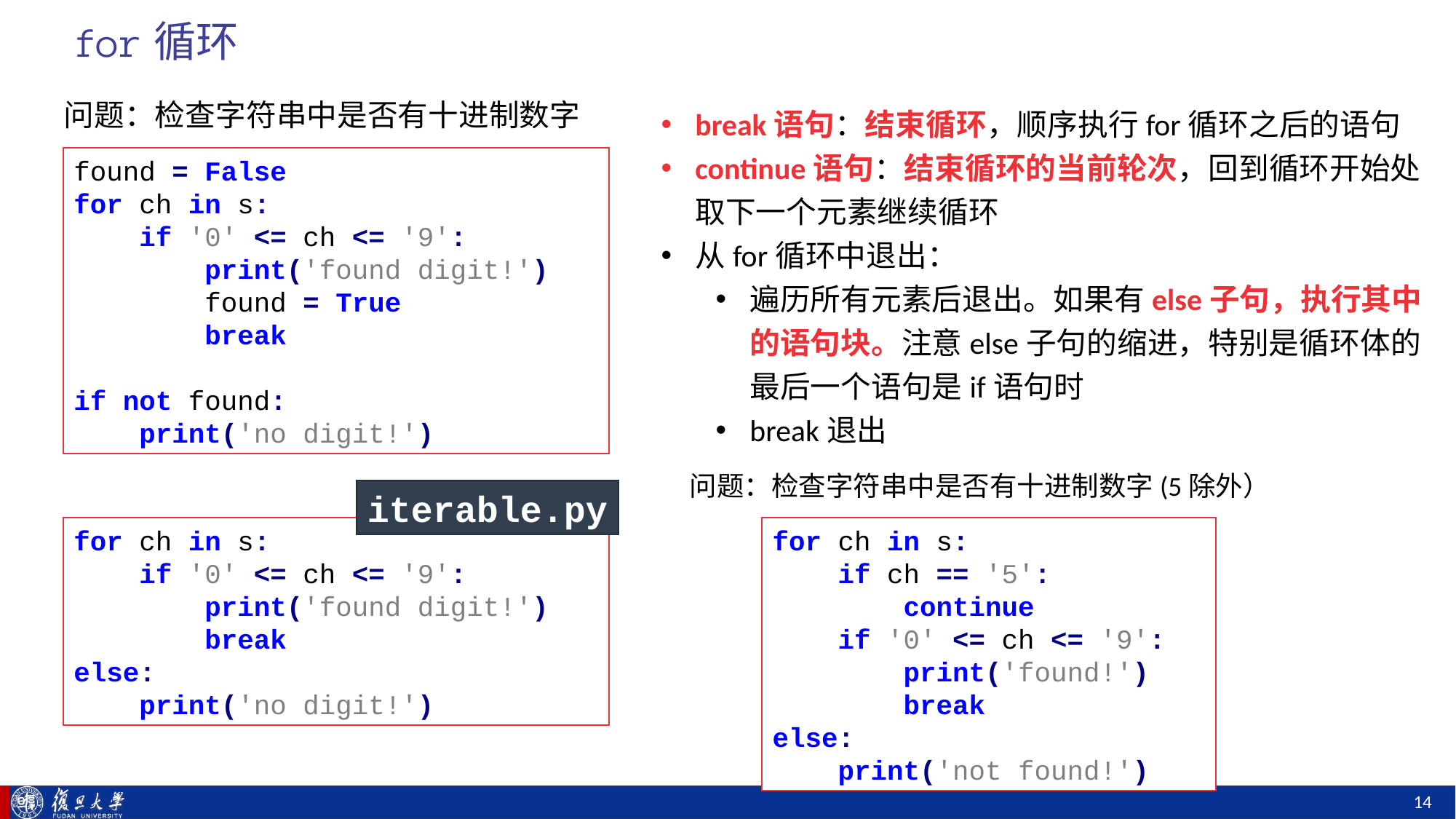

# for循环
问题：检查字符串中是否有十进制数字
break语句：结束循环，顺序执行for循环之后的语句
continue语句：结束循环的当前轮次，回到循环开始处取下一个元素继续循环
从for循环中退出：
遍历所有元素后退出。如果有else子句，执行其中的语句块。注意else子句的缩进，特别是循环体的最后一个语句是if语句时
break退出
found = False
for ch in s:
    if '0' <= ch <= '9':
        print('found digit!')
        found = True
        break

if not found:
    print('no digit!')
问题：检查字符串中是否有十进制数字(5除外）
iterable.py
for ch in s:
    if '0' <= ch <= '9':
        print('found digit!')
        break
else:
    print('no digit!')
for ch in s:
    if ch == '5':
        continue
    if '0' <= ch <= '9':
        print('found!')
        break
else:
    print('not found!')